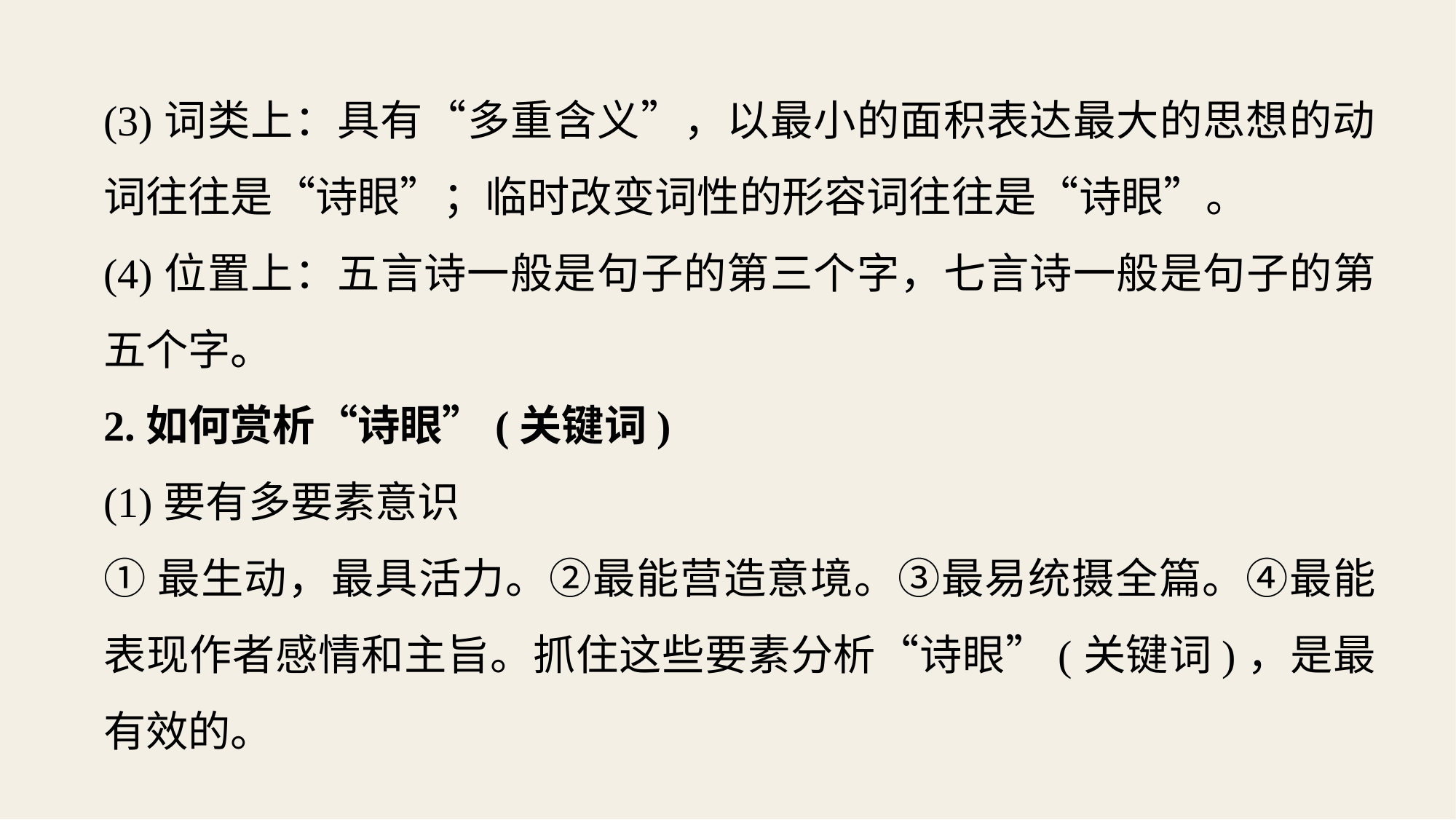

(3)词类上：具有“多重含义”，以最小的面积表达最大的思想的动词往往是“诗眼”；临时改变词性的形容词往往是“诗眼”。
(4)位置上：五言诗一般是句子的第三个字，七言诗一般是句子的第五个字。
2.如何赏析“诗眼”(关键词)
(1)要有多要素意识
①最生动，最具活力。②最能营造意境。③最易统摄全篇。④最能表现作者感情和主旨。抓住这些要素分析“诗眼”(关键词)，是最有效的。